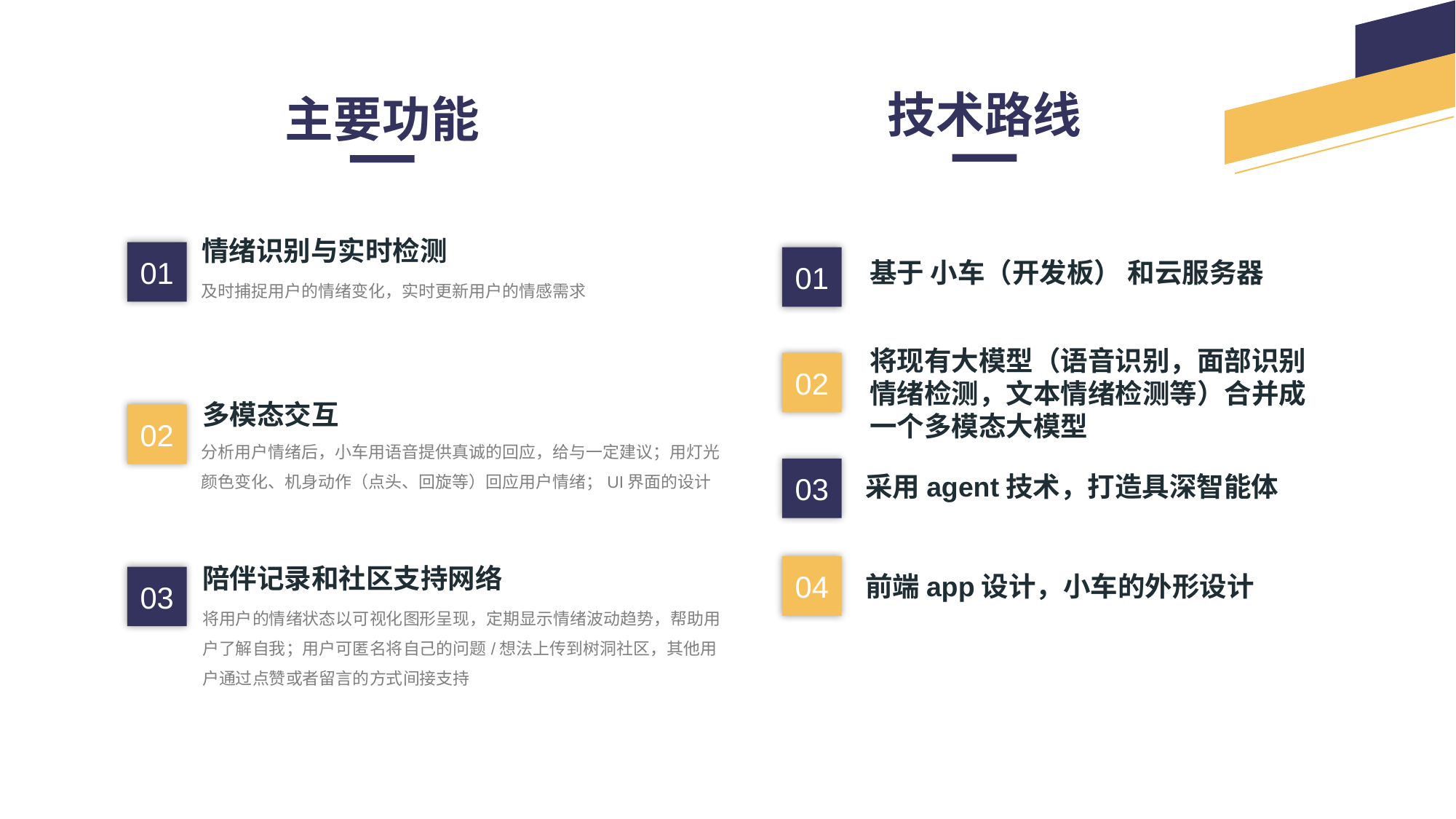

技术路线

主要功能

情绪识别与实时检测
01
01
基于 小车（开发板） 和云服务器
及时捕捉用户的情绪变化，实时更新用户的情感需求
将现有大模型（语音识别，面部识别
情绪检测，文本情绪检测等）合并成
一个多模态大模型
02
多模态交互
02
分析用户情绪后，小车用语音提供真诚的回应，给与一定建议；用灯光颜色变化、机身动作（点头、回旋等）回应用户情绪；UI界面的设计
03
采用agent技术，打造具深智能体
陪伴记录和社区支持网络
04
前端app设计，小车的外形设计
03
将用户的情绪状态以可视化图形呈现，定期显示情绪波动趋势，帮助用户了解自我；用户可匿名将自己的问题/想法上传到树洞社区，其他用户通过点赞或者留言的方式间接支持